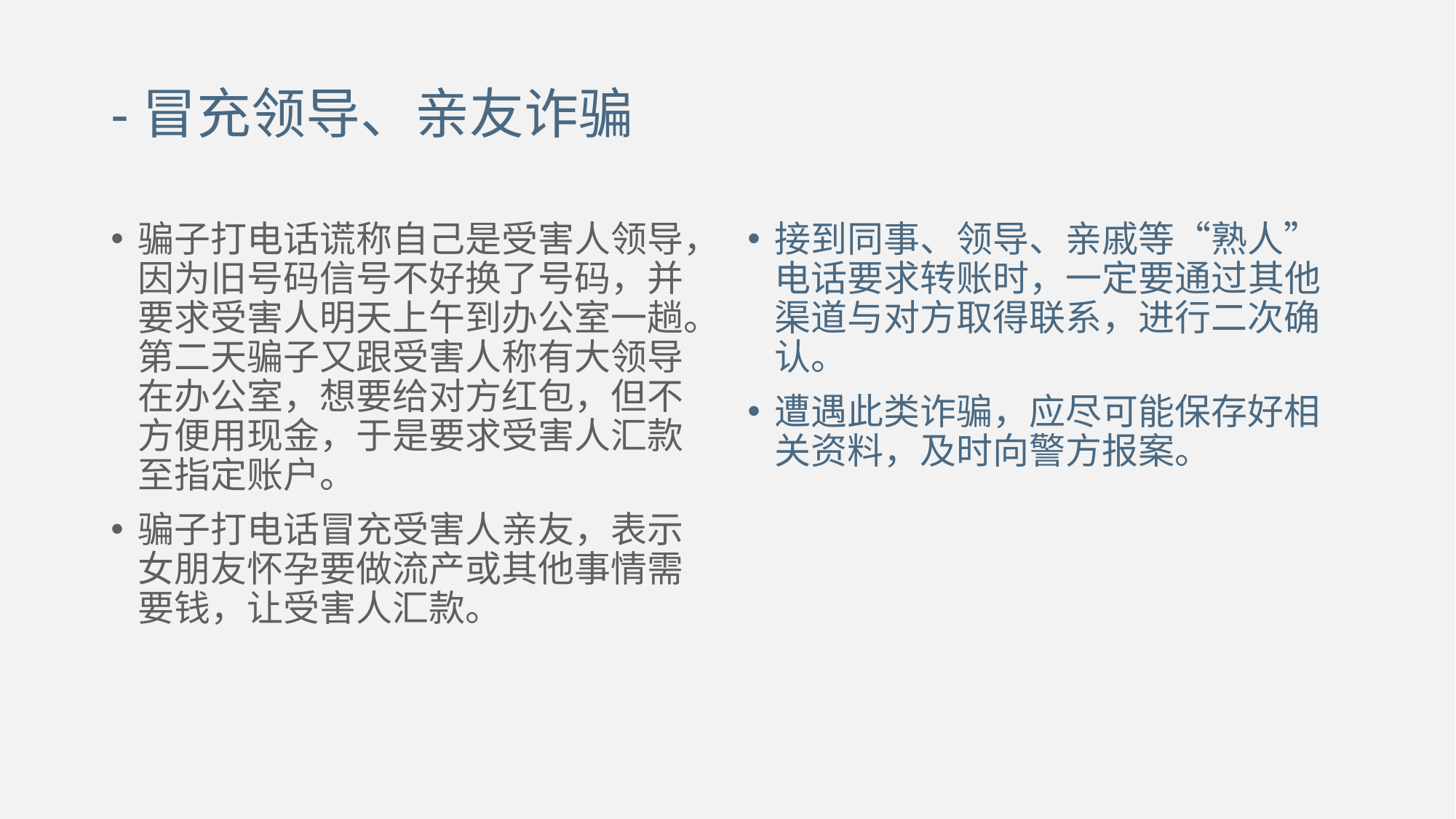

-冒充领导、亲友诈骗
骗子打电话谎称自己是受害人领导，因为旧号码信号不好换了号码，并要求受害人明天上午到办公室一趟。第二天骗子又跟受害人称有大领导在办公室，想要给对方红包，但不方便用现金，于是要求受害人汇款至指定账户。
骗子打电话冒充受害人亲友，表示女朋友怀孕要做流产或其他事情需要钱，让受害人汇款。
接到同事、领导、亲戚等“熟人”电话要求转账时，一定要通过其他渠道与对方取得联系，进行二次确认。
遭遇此类诈骗，应尽可能保存好相关资料，及时向警方报案。